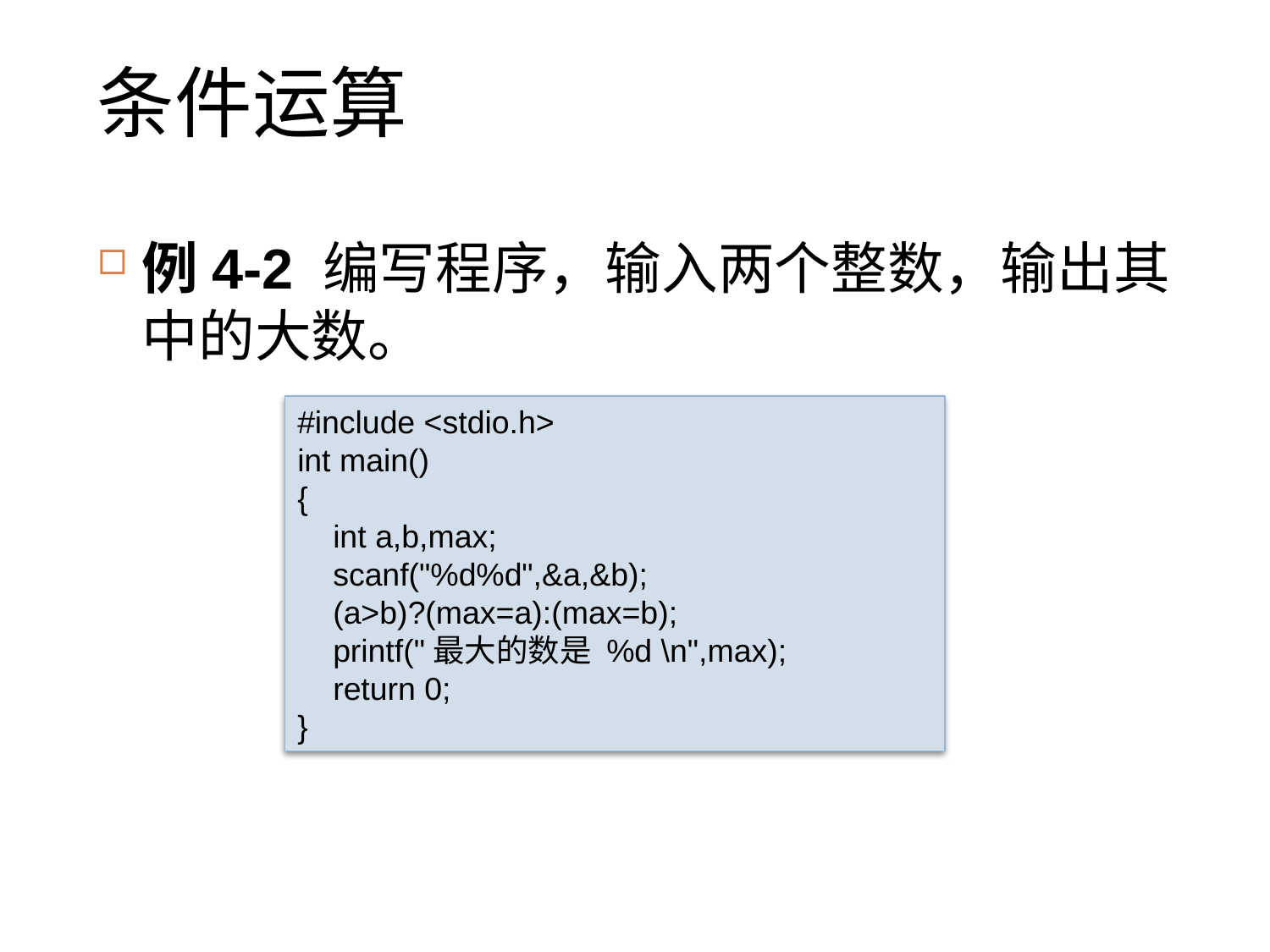

# 条件运算
例4-2 编写程序，输入两个整数，输出其中的大数。
#include <stdio.h>
int main()
{
    int a,b,max;
    scanf("%d%d",&a,&b);
    (a>b)?(max=a):(max=b);
    printf("最大的数是 %d \n",max);
    return 0;
}